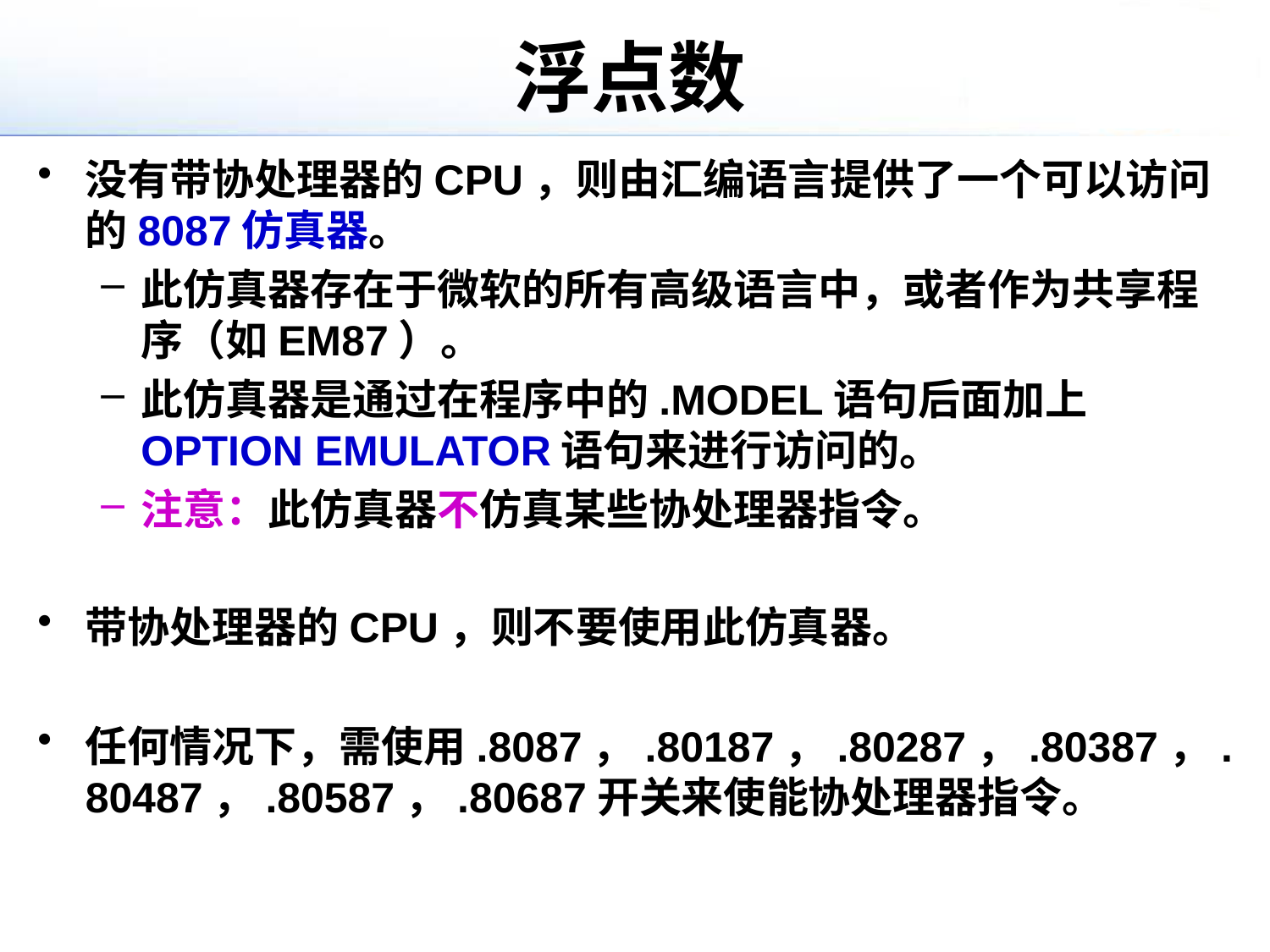

# 浮点数
没有带协处理器的CPU，则由汇编语言提供了一个可以访问的8087仿真器。
此仿真器存在于微软的所有高级语言中，或者作为共享程序（如EM87）。
此仿真器是通过在程序中的.MODEL语句后面加上OPTION EMULATOR语句来进行访问的。
注意：此仿真器不仿真某些协处理器指令。

带协处理器的CPU，则不要使用此仿真器。

任何情况下，需使用.8087，.80187，.80287，.80387，.80487，.80587，.80687开关来使能协处理器指令。